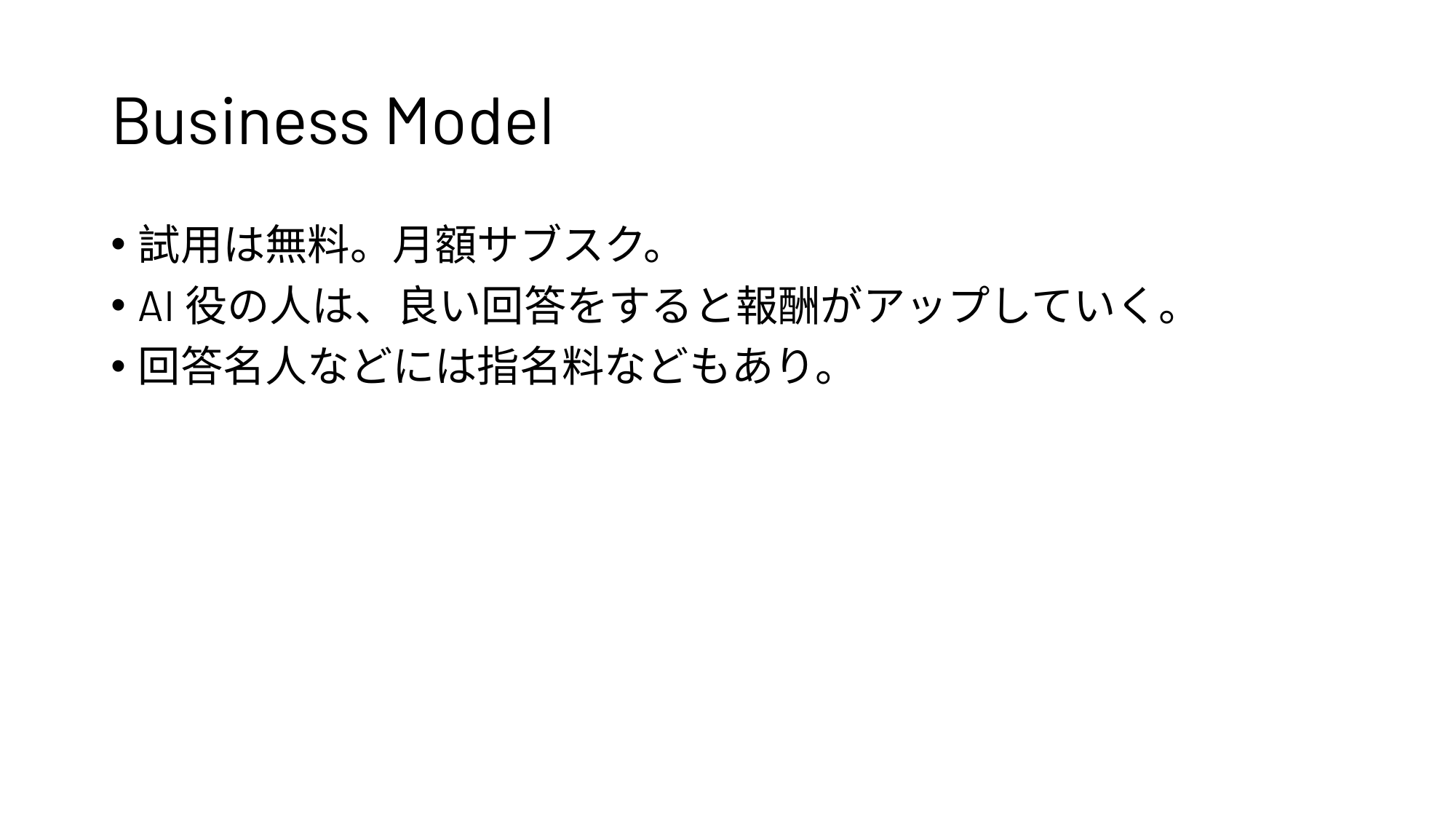

# Business Model
試用は無料。月額サブスク。
AI役の人は、良い回答をすると報酬がアップしていく。
回答名人などには指名料などもあり。